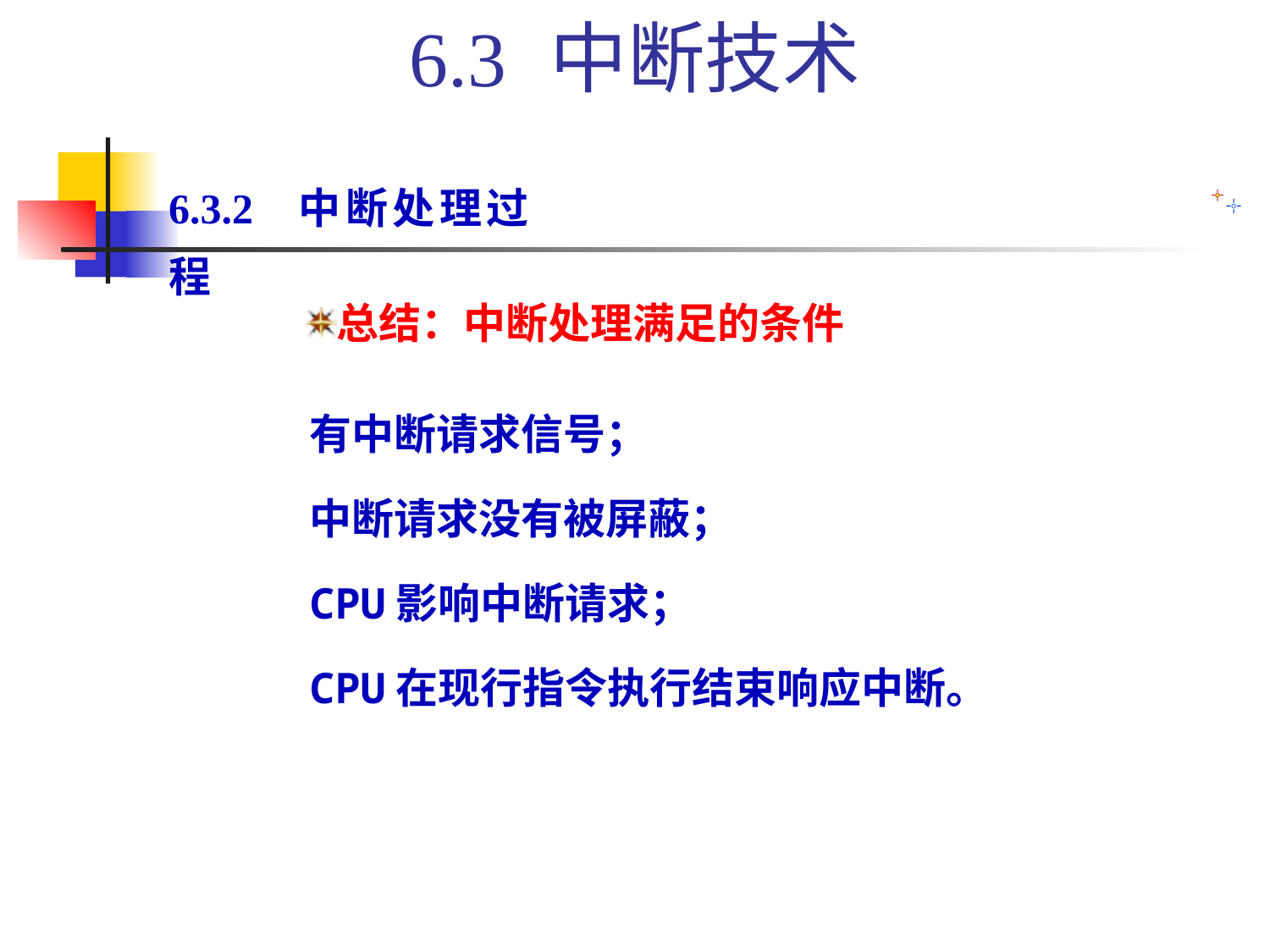

6.3 中断技术
6.3.2  中断处理过程
总结：中断处理满足的条件
有中断请求信号；
中断请求没有被屏蔽；
CPU影响中断请求；
CPU在现行指令执行结束响应中断。